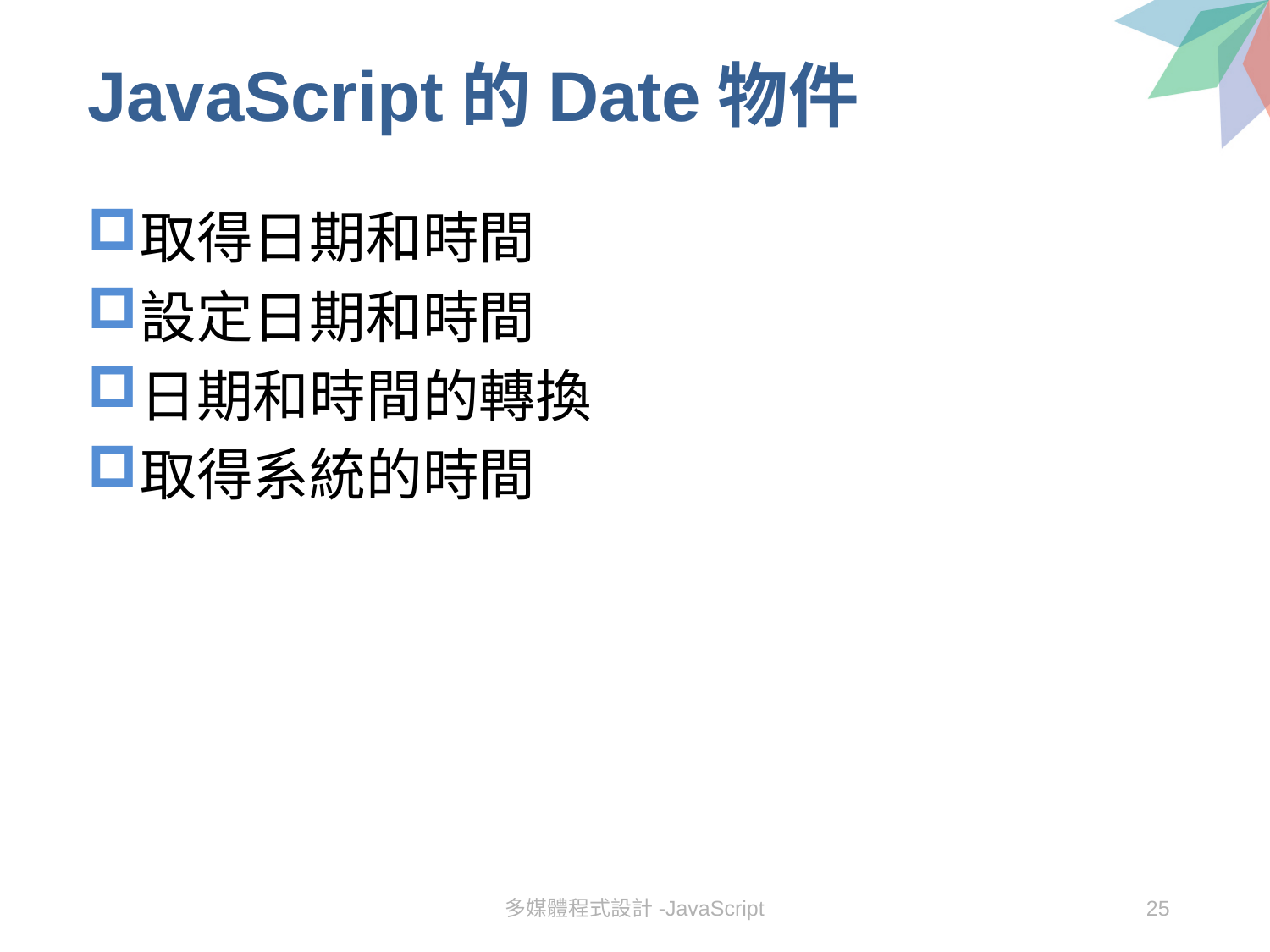

# JavaScript的Date物件
取得日期和時間
設定日期和時間
日期和時間的轉換
取得系統的時間
多媒體程式設計-JavaScript
25